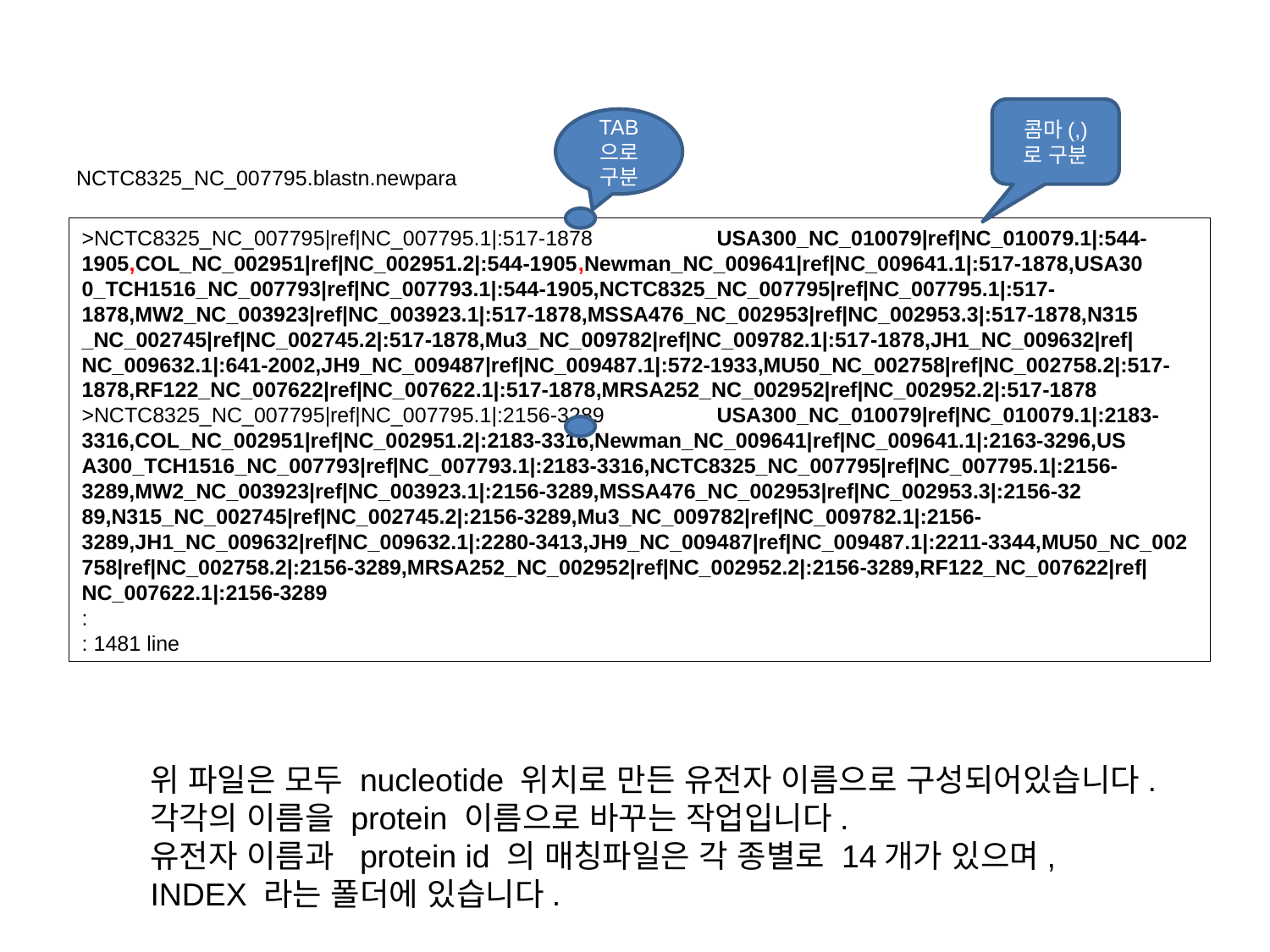

콤마(,) 로 구분
TAB 으로 구분
NCTC8325_NC_007795.blastn.newpara

>NCTC8325_NC_007795|ref|NC_007795.1|:517-1878	USA300_NC_010079|ref|NC_010079.1|:544-1905,COL_NC_002951|ref|NC_002951.2|:544-1905,Newman_NC_009641|ref|NC_009641.1|:517-1878,USA30
0_TCH1516_NC_007793|ref|NC_007793.1|:544-1905,NCTC8325_NC_007795|ref|NC_007795.1|:517-1878,MW2_NC_003923|ref|NC_003923.1|:517-1878,MSSA476_NC_002953|ref|NC_002953.3|:517-1878,N315
_NC_002745|ref|NC_002745.2|:517-1878,Mu3_NC_009782|ref|NC_009782.1|:517-1878,JH1_NC_009632|ref|NC_009632.1|:641-2002,JH9_NC_009487|ref|NC_009487.1|:572-1933,MU50_NC_002758|ref|NC_002758.2|:517-1878,RF122_NC_007622|ref|NC_007622.1|:517-1878,MRSA252_NC_002952|ref|NC_002952.2|:517-1878
>NCTC8325_NC_007795|ref|NC_007795.1|:2156-3289	USA300_NC_010079|ref|NC_010079.1|:2183-3316,COL_NC_002951|ref|NC_002951.2|:2183-3316,Newman_NC_009641|ref|NC_009641.1|:2163-3296,US
A300_TCH1516_NC_007793|ref|NC_007793.1|:2183-3316,NCTC8325_NC_007795|ref|NC_007795.1|:2156-3289,MW2_NC_003923|ref|NC_003923.1|:2156-3289,MSSA476_NC_002953|ref|NC_002953.3|:2156-32
89,N315_NC_002745|ref|NC_002745.2|:2156-3289,Mu3_NC_009782|ref|NC_009782.1|:2156-3289,JH1_NC_009632|ref|NC_009632.1|:2280-3413,JH9_NC_009487|ref|NC_009487.1|:2211-3344,MU50_NC_002
758|ref|NC_002758.2|:2156-3289,MRSA252_NC_002952|ref|NC_002952.2|:2156-3289,RF122_NC_007622|ref|NC_007622.1|:2156-3289
:
: 1481 line

위 파일은 모두 nucleotide 위치로 만든 유전자 이름으로 구성되어있습니다.
각각의 이름을 protein 이름으로 바꾸는 작업입니다.
유전자 이름과  protein id 의 매칭파일은 각 종별로 14개가 있으며,
INDEX 라는 폴더에 있습니다.